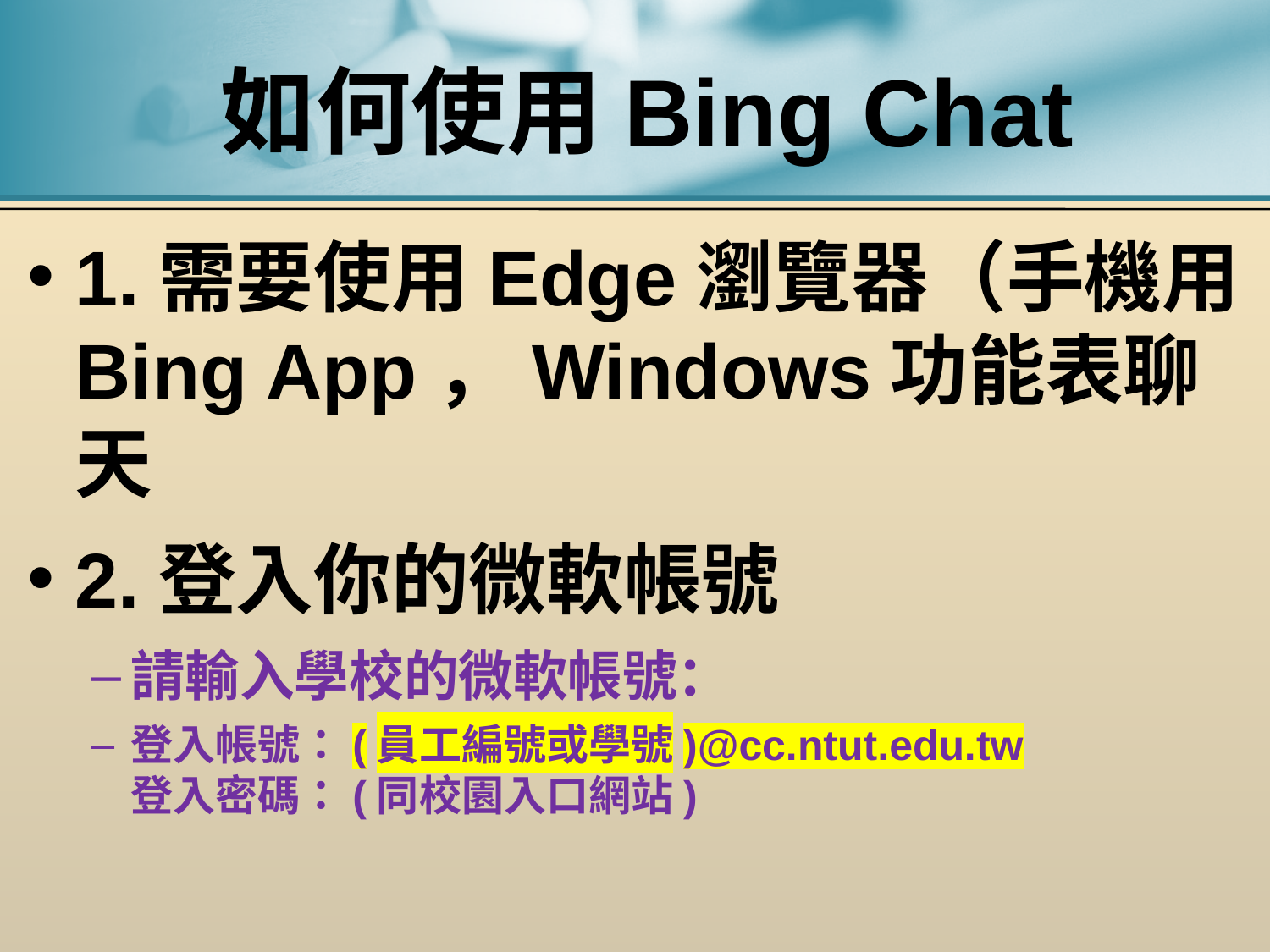

# 如何使用Bing Chat
1.需要使用Edge瀏覽器（手機用Bing App，Windows功能表聊天
2.登入你的微軟帳號
請輸入學校的微軟帳號：
登入帳號：(員工編號或學號)@cc.ntut.edu.tw
登入密碼：(同校園入口網站)